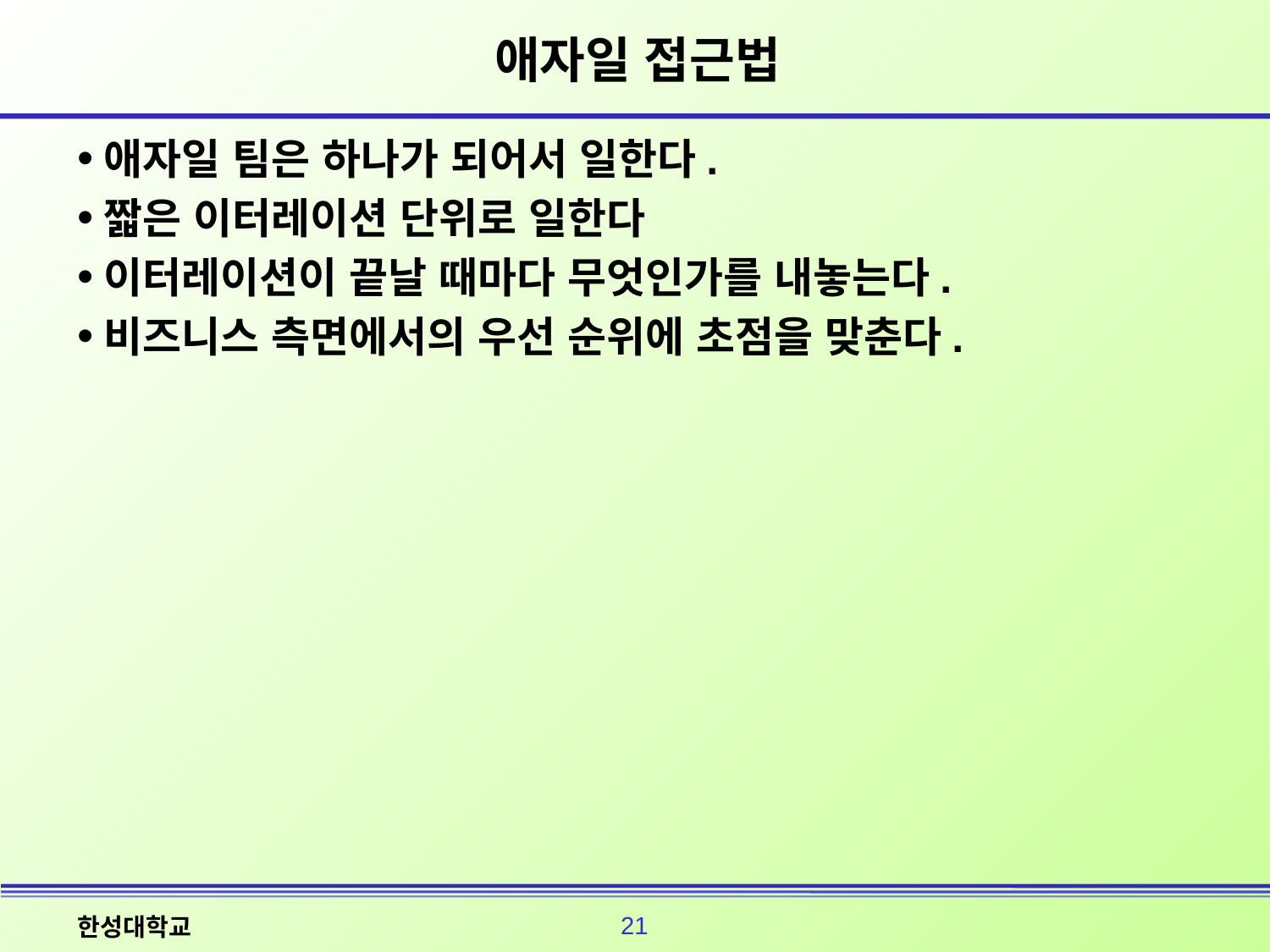

# 애자일 접근법
애자일 팀은 하나가 되어서 일한다.
짧은 이터레이션 단위로 일한다
이터레이션이 끝날 때마다 무엇인가를 내놓는다.
비즈니스 측면에서의 우선 순위에 초점을 맞춘다.